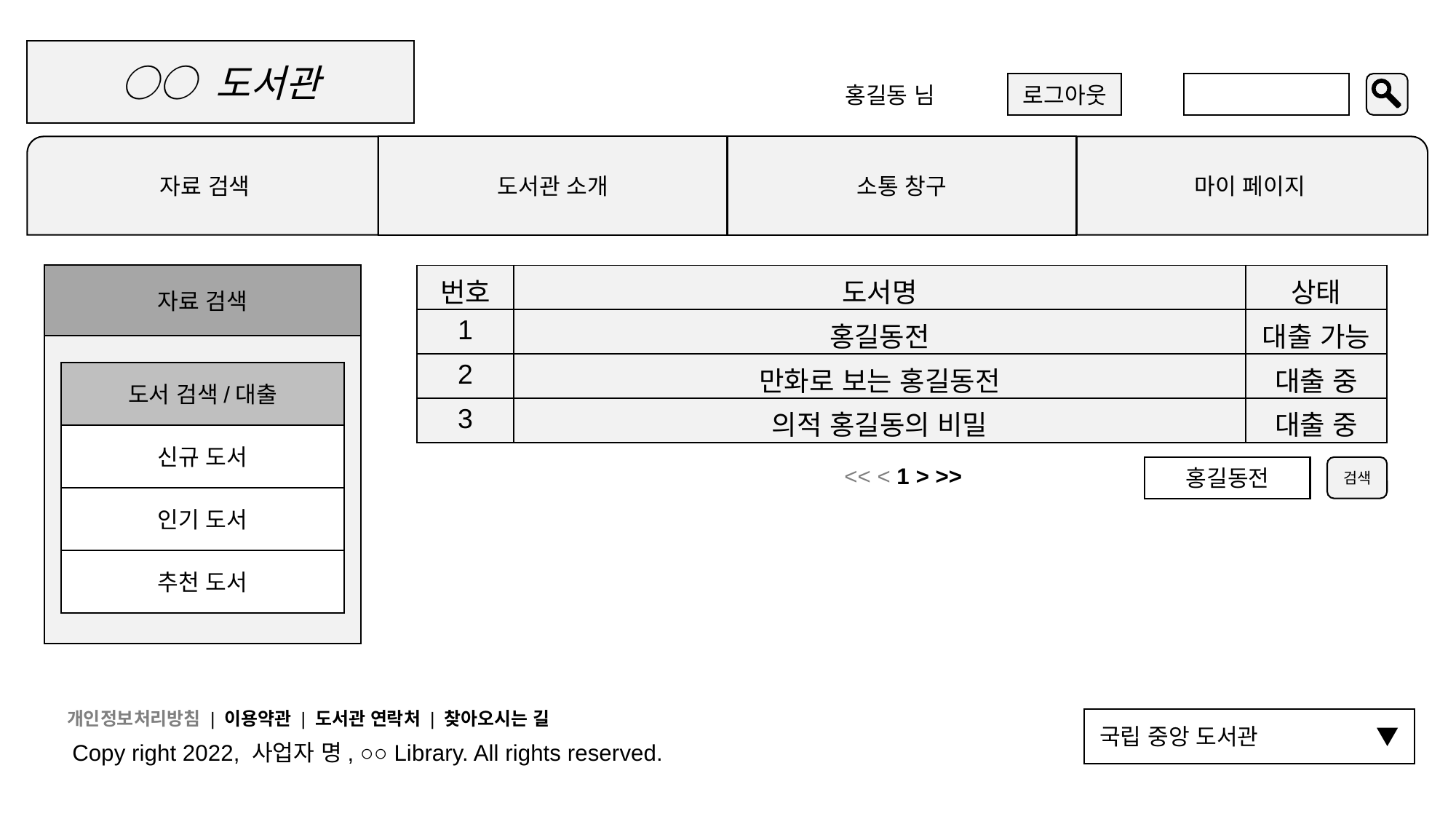

○○ 도서관
홍길동 님
로그아웃

자료 검색
도서관 소개
소통 창구
마이 페이지
자료 검색
| 번호 | 도서명 | 상태 |
| --- | --- | --- |
| 1 | 홍길동전 | 대출 가능 |
| 2 | 만화로 보는 홍길동전 | 대출 중 |
| 3 | 의적 홍길동의 비밀 | 대출 중 |

도서 검색/대출
신규 도서
인기 도서
추천 도서
<< < 1 > >>
홍길동전
검색
개인정보처리방침 | 이용약관 | 도서관 연락처 | 찾아오시는 길
Copy right 2022, 사업자 명, ○○ Library. All rights reserved.
국립 중앙 도서관	　　  ▼